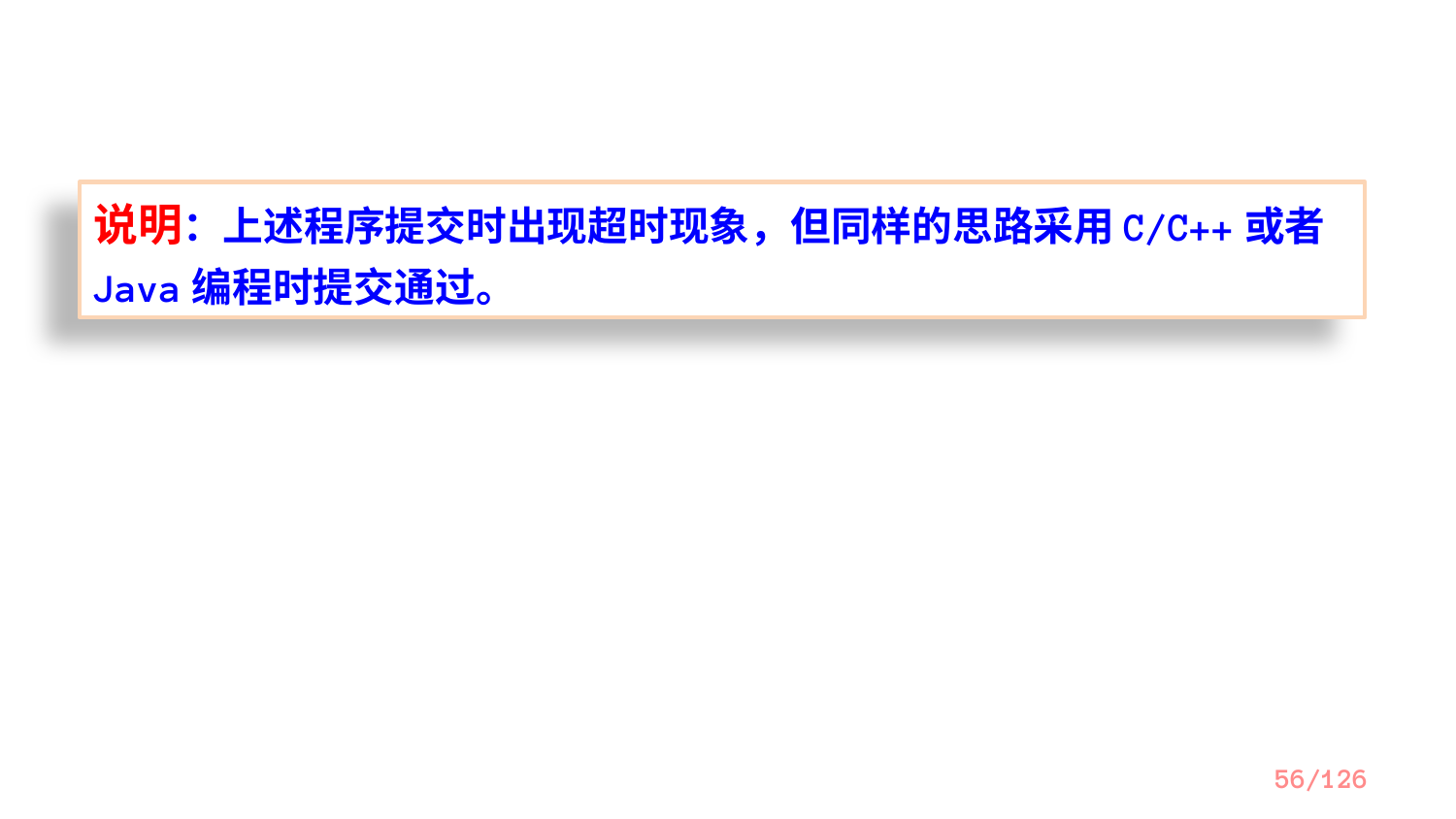

说明：上述程序提交时出现超时现象，但同样的思路采用C/C++或者Java编程时提交通过。
56/126